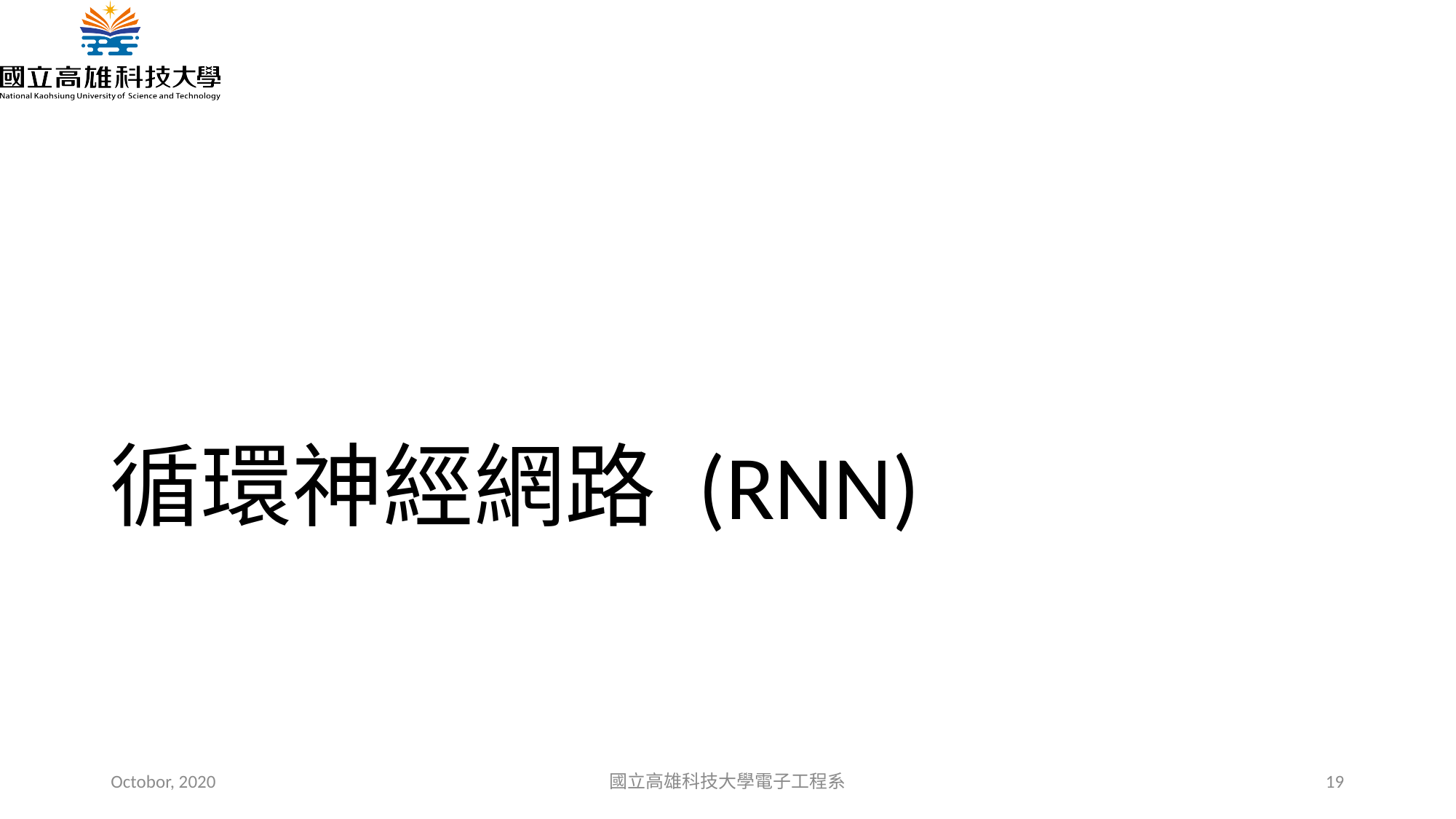

# 循環神經網路 (RNN)

Octobor, 2020
國立高雄科技大學電子工程系
19